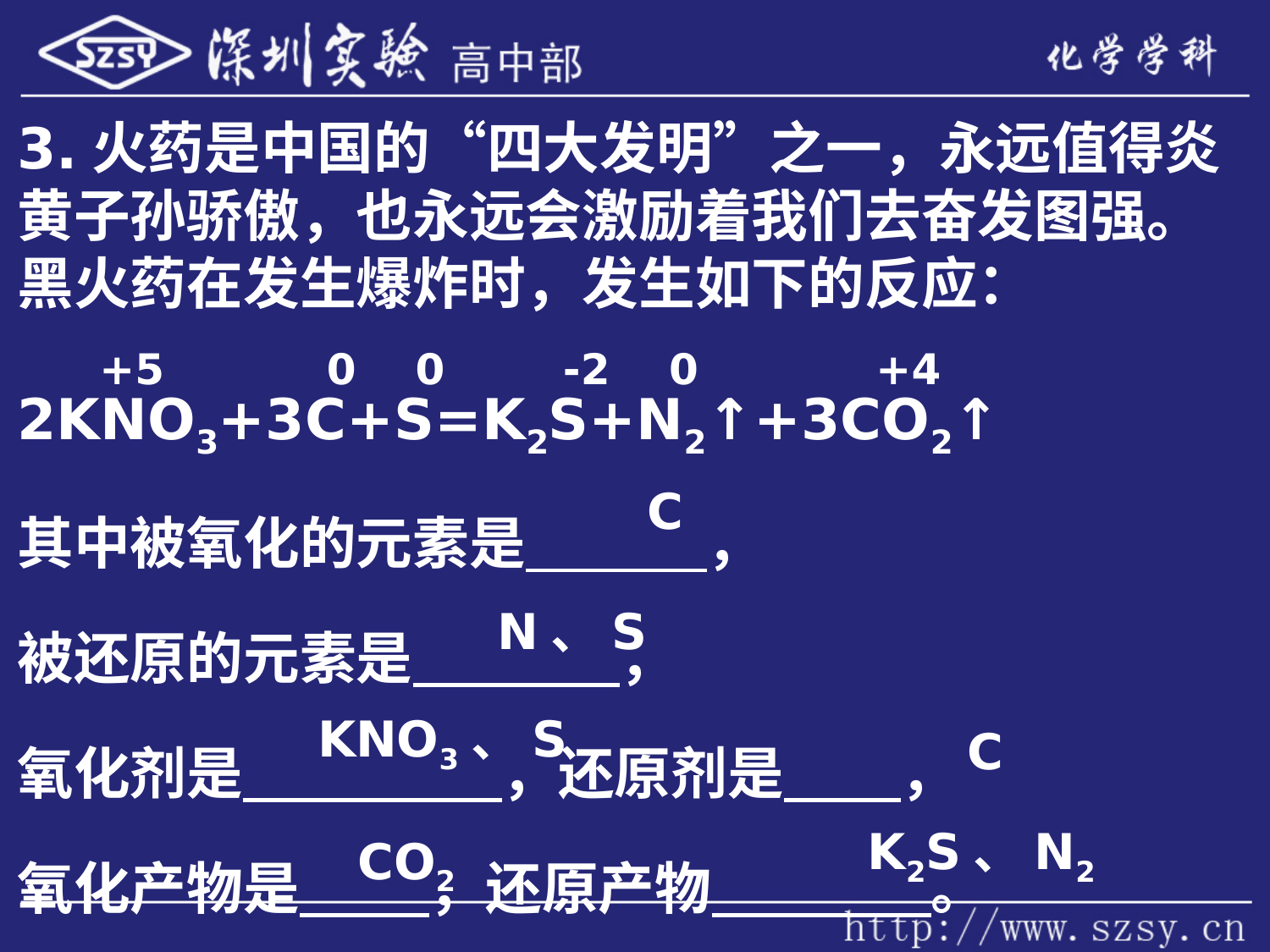

3.火药是中国的“四大发明”之一，永远值得炎黄子孙骄傲，也永远会激励着我们去奋发图强。黑火药在发生爆炸时，发生如下的反应：

2KNO3+3C+S=K2S+N2↑+3CO2↑
其中被氧化的元素是              ，
被还原的元素是                ，
氧化剂是                    ，还原剂是         ，
氧化产物是          ，还原产物                 。
+5           0    0        -2    0            +4
C
N、S
KNO3、S
C
K2S、N2
CO2